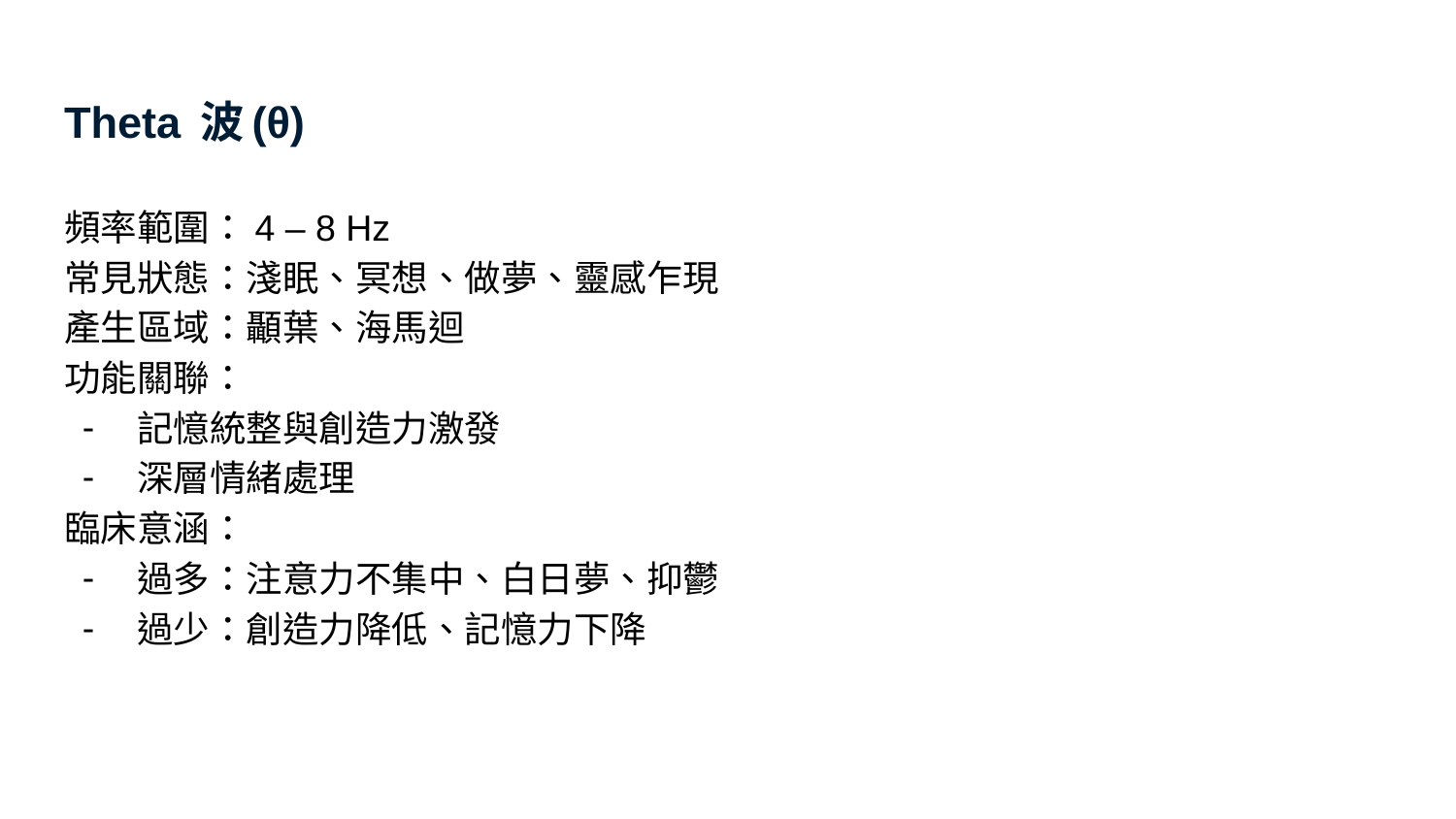

# Theta 波(θ)
頻率範圍：4 – 8 Hz
常見狀態：淺眠、冥想、做夢、靈感乍現
產生區域：顳葉、海馬迴
功能關聯：
記憶統整與創造力激發
深層情緒處理
臨床意涵：
過多：注意力不集中、白日夢、抑鬱
過少：創造力降低、記憶力下降